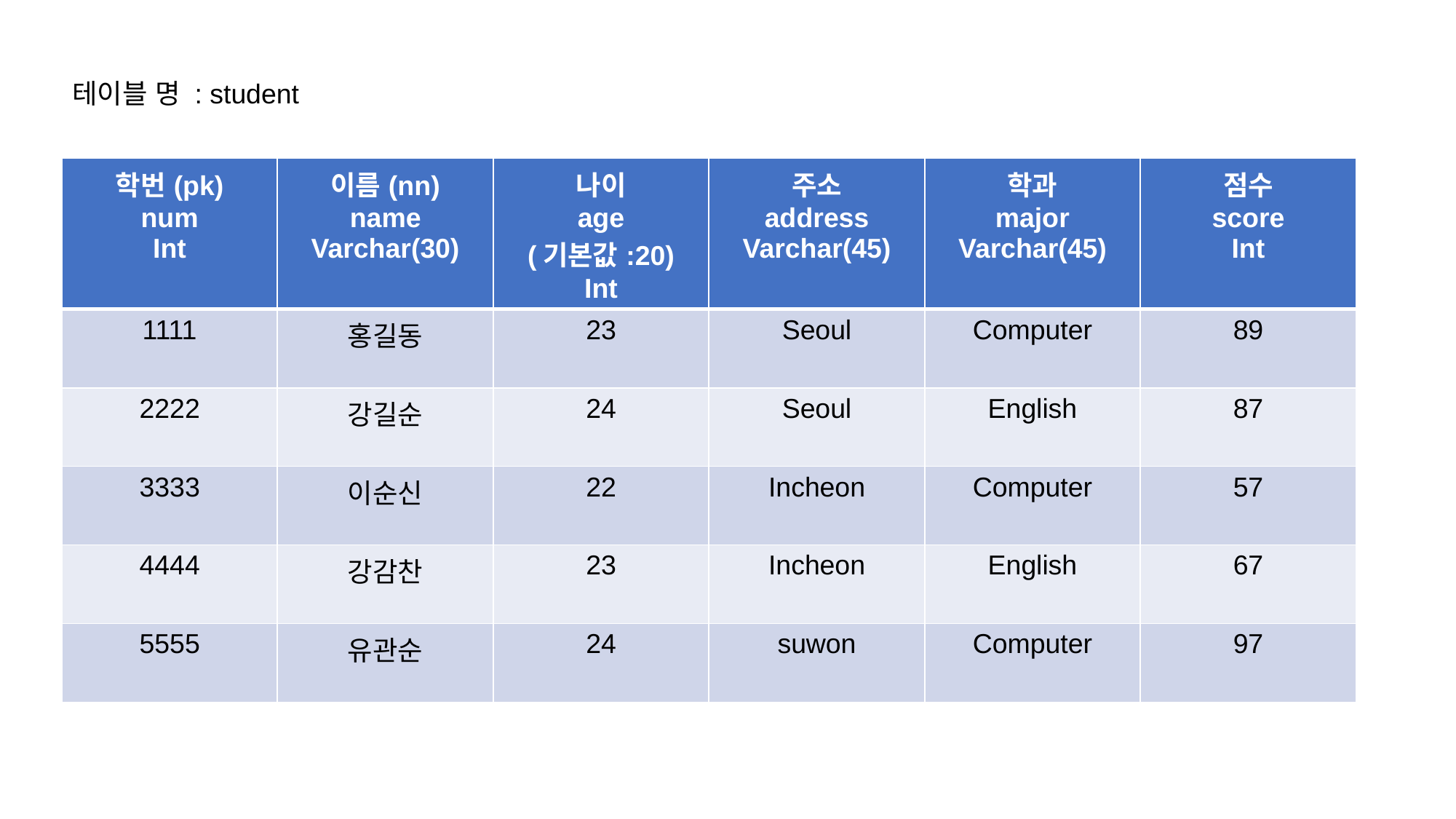

테이블 명 : student
| 학번(pk) num Int | 이름(nn) name Varchar(30) | 나이 age (기본값:20) Int | 주소 address Varchar(45) | 학과 major Varchar(45) | 점수 score Int |
| --- | --- | --- | --- | --- | --- |
| 1111 | 홍길동 | 23 | Seoul | Computer | 89 |
| 2222 | 강길순 | 24 | Seoul | English | 87 |
| 3333 | 이순신 | 22 | Incheon | Computer | 57 |
| 4444 | 강감찬 | 23 | Incheon | English | 67 |
| 5555 | 유관순 | 24 | suwon | Computer | 97 |